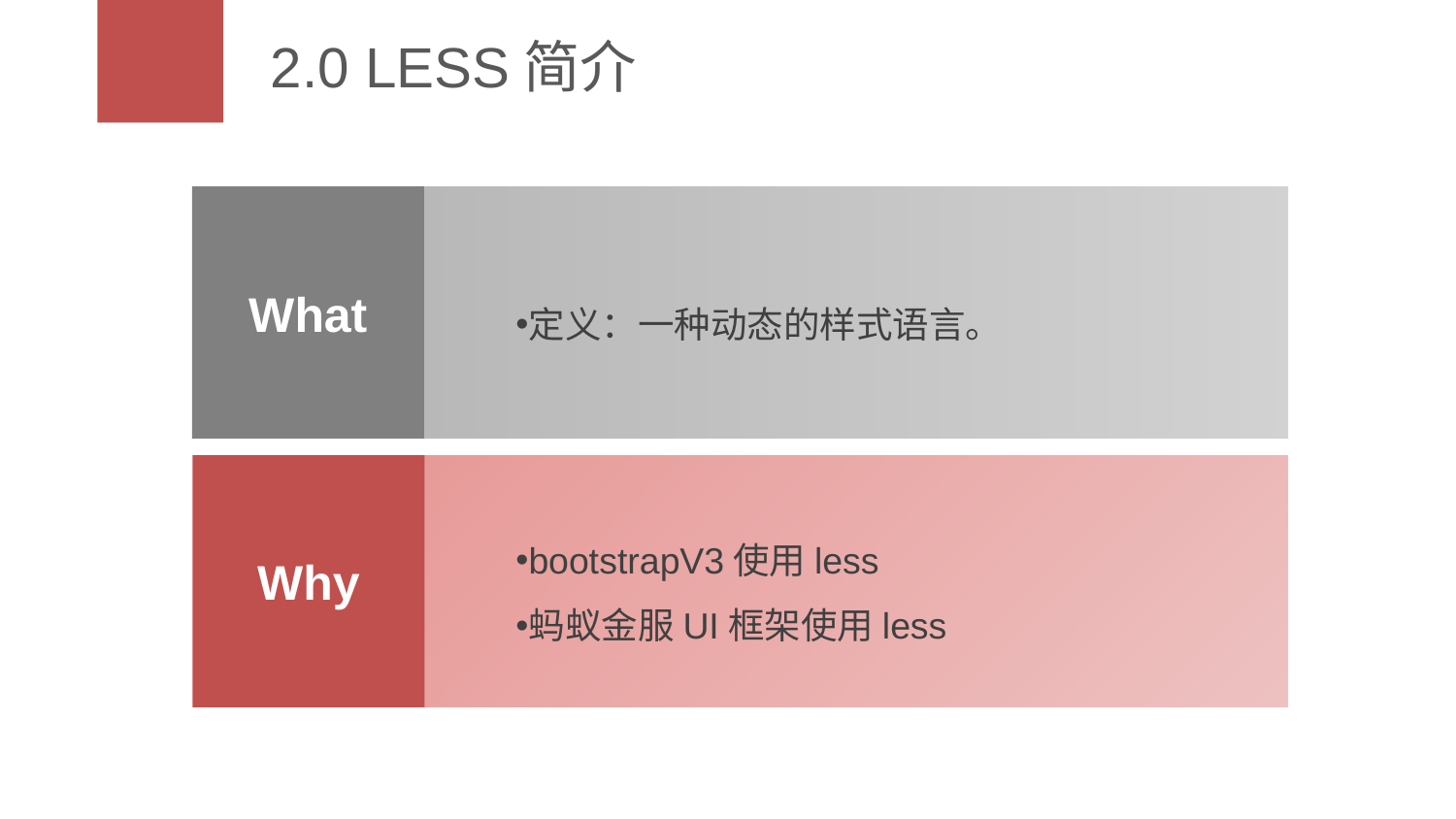

# 2.0 LESS简介
What
定义：一种动态的样式语言。
Why
bootstrapV3使用less
蚂蚁金服UI框架使用less